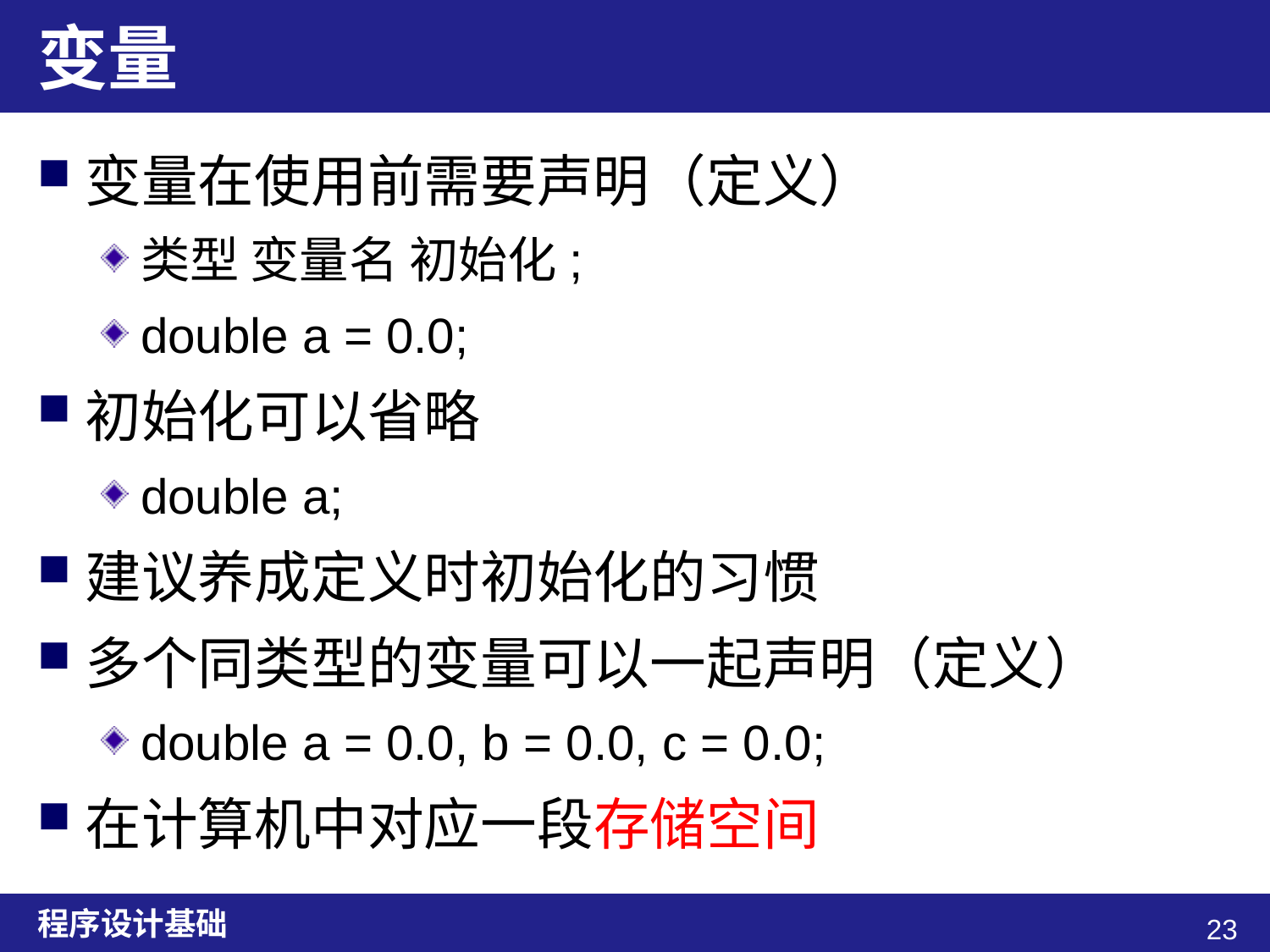

# 变量
变量在使用前需要声明（定义）
类型 变量名 初始化;
double a = 0.0;
初始化可以省略
double a;
建议养成定义时初始化的习惯
多个同类型的变量可以一起声明（定义）
double a = 0.0, b = 0.0, c = 0.0;
在计算机中对应一段存储空间